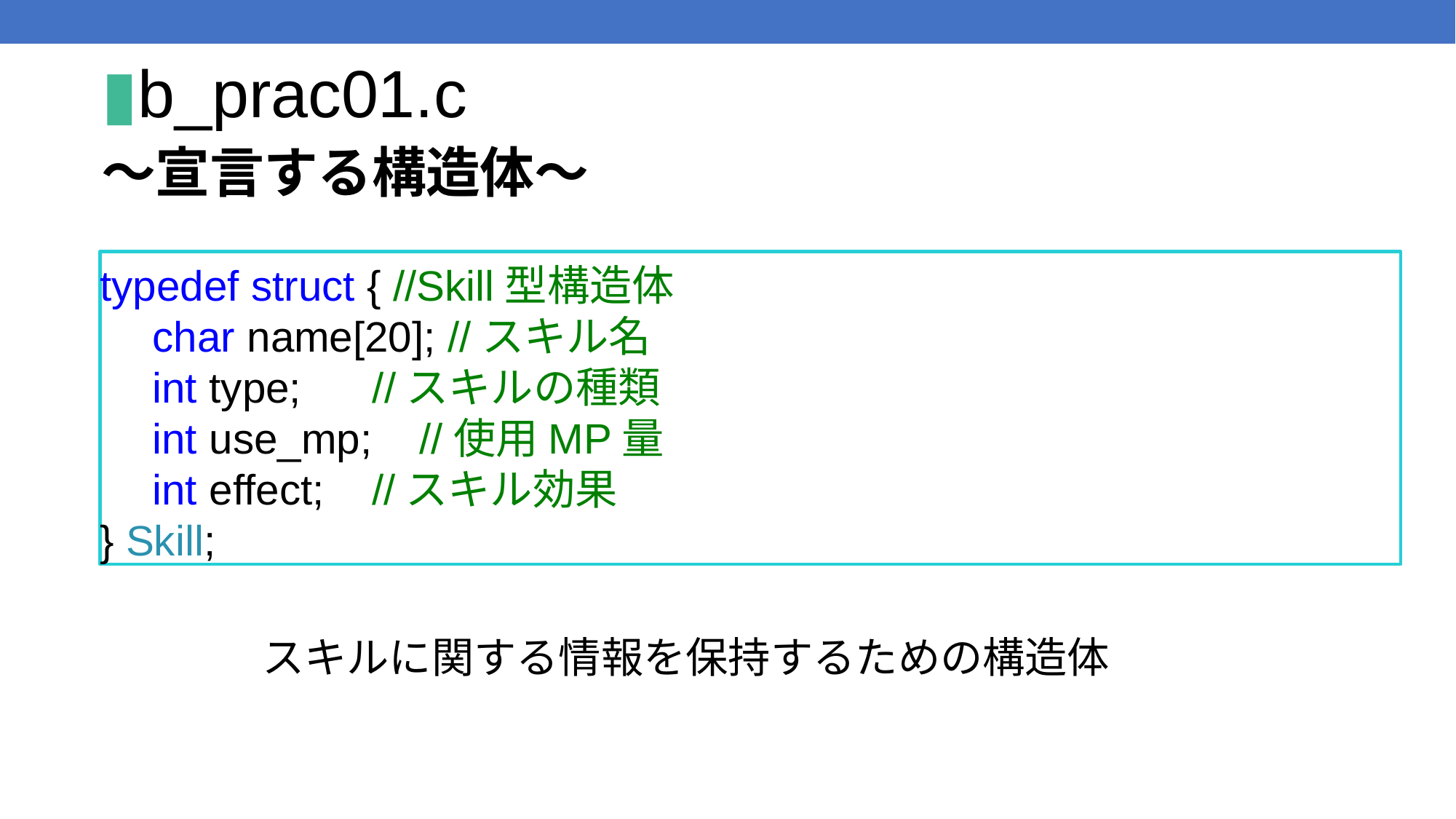

# ▮b_prac01.c
～宣言する構造体～
typedef struct { //Skill型構造体
　char name[20]; //スキル名
　int type;      //スキルの種類
　int use_mp;    //使用MP量
　int effect;    //スキル効果
} Skill;
スキルに関する情報を保持するための構造体